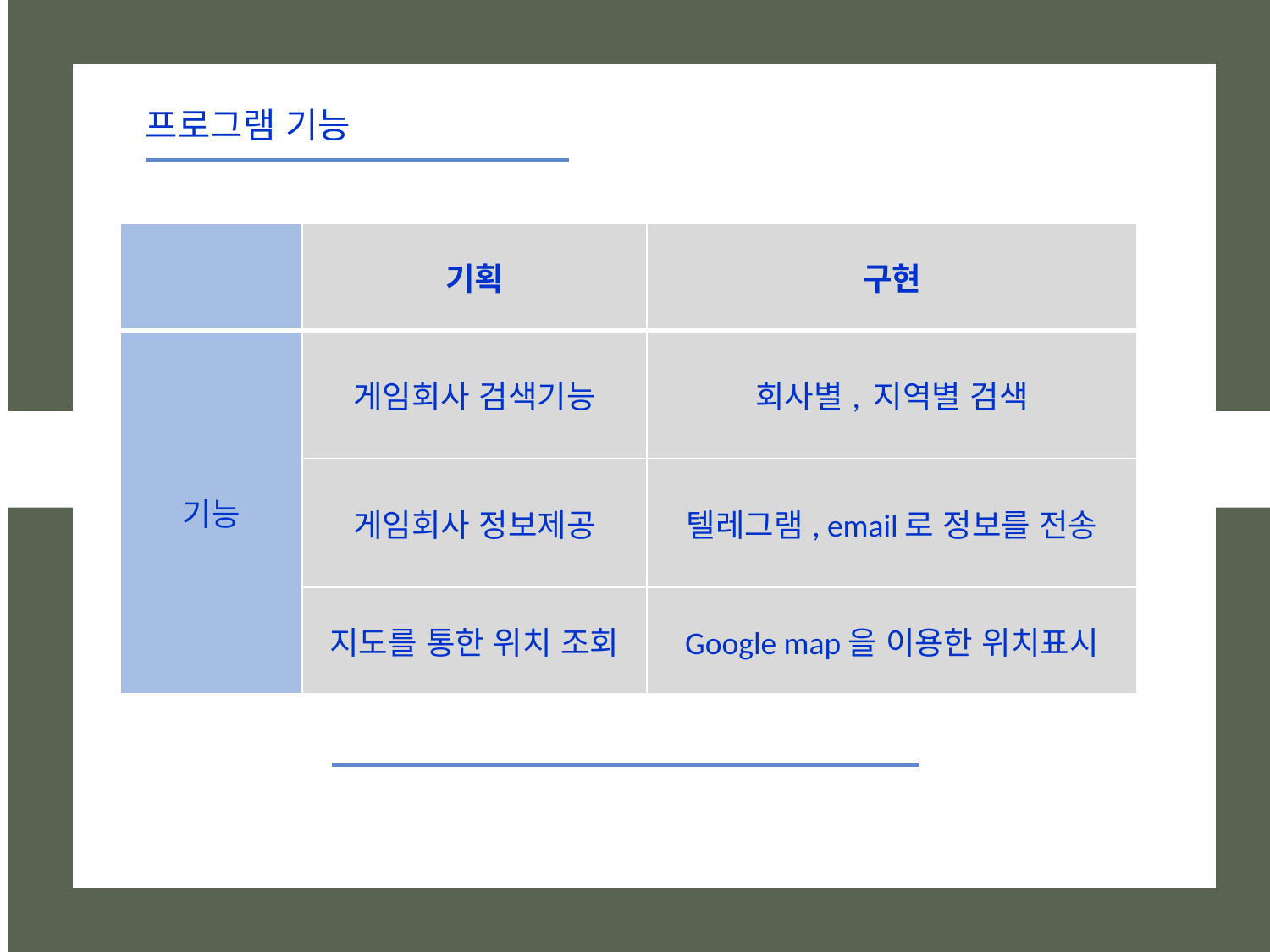

#
프로그램 기능
|  | 기획 | 구현 |
| --- | --- | --- |
| 기능 | 게임회사 검색기능 | 회사별, 지역별 검색 |
|  | 게임회사 정보제공 | 텔레그램, email로 정보를 전송 |
|  | 지도를 통한 위치 조회 | Google map을 이용한 위치표시 |
|  |  |
| --- | --- |
|  |  |
|  |  |
|  |  |